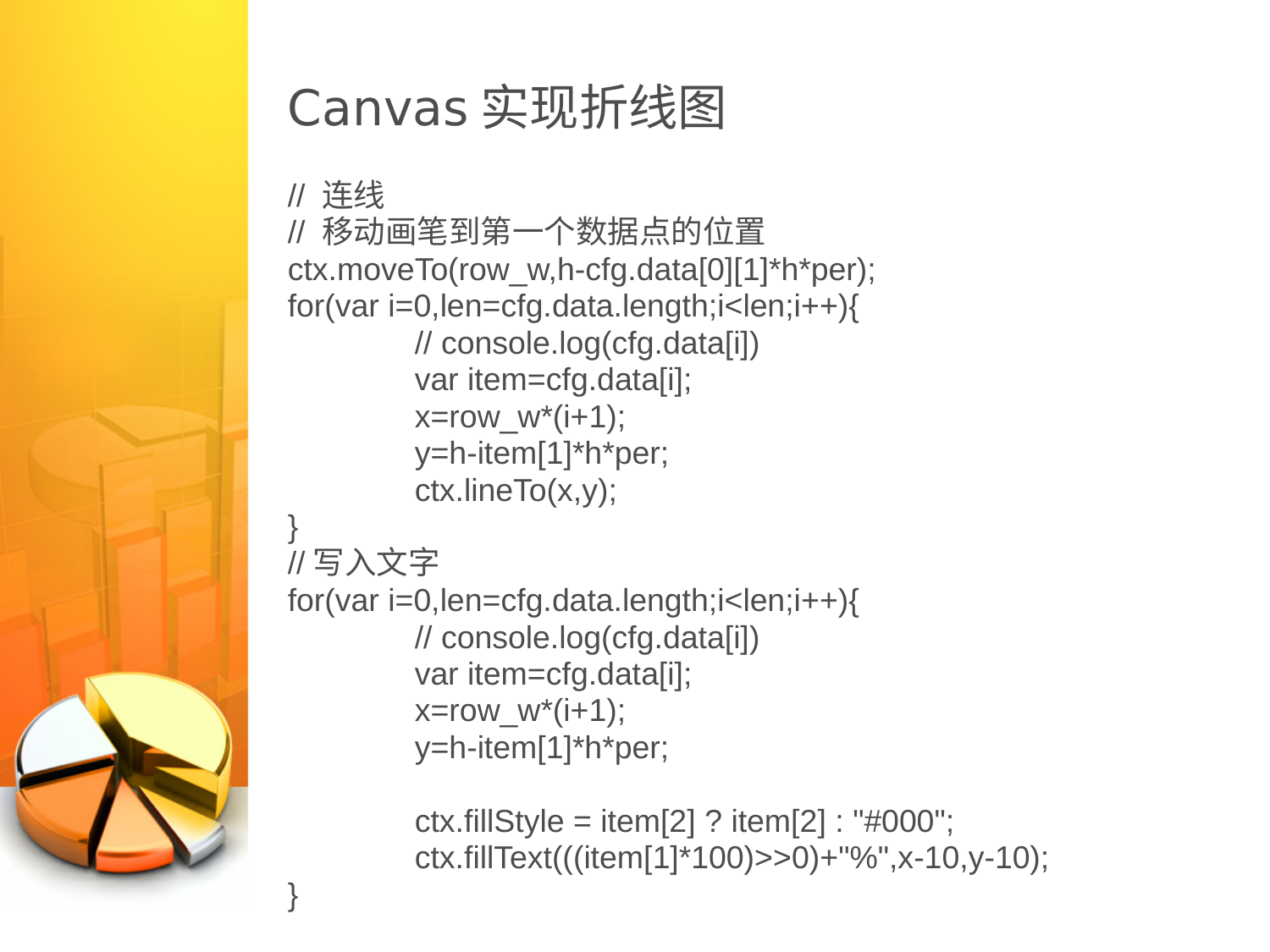

# Canvas实现折线图
// 连线
// 移动画笔到第一个数据点的位置
ctx.moveTo(row_w,h-cfg.data[0][1]*h*per);
for(var i=0,len=cfg.data.length;i<len;i++){
	// console.log(cfg.data[i])
	var item=cfg.data[i];
	x=row_w*(i+1);
	y=h-item[1]*h*per;
	ctx.lineTo(x,y);
}
//写入文字
for(var i=0,len=cfg.data.length;i<len;i++){
	// console.log(cfg.data[i])
	var item=cfg.data[i];
	x=row_w*(i+1);
	y=h-item[1]*h*per;

	ctx.fillStyle = item[2] ? item[2] : "#000";
	ctx.fillText(((item[1]*100)>>0)+"%",x-10,y-10);
}
PPT模板下载：www.1ppt.com/moban/     行业PPT模板：www.1ppt.com/hangye/
节日PPT模板：www.1ppt.com/jieri/           PPT素材下载：www.1ppt.com/sucai/
PPT背景图片：www.1ppt.com/beijing/      PPT图表下载：www.1ppt.com/tubiao/
优秀PPT下载：www.1ppt.com/xiazai/        PPT教程： www.1ppt.com/powerpoint/
Word教程： www.1ppt.com/word/              Excel教程：www.1ppt.com/excel/
资料下载：www.1ppt.com/ziliao/                PPT课件下载：www.1ppt.com/kejian/
范文下载：www.1ppt.com/fanwen/             试卷下载：www.1ppt.com/shiti/
教案下载：www.1ppt.com/jiaoan/        PPT论坛：www.1ppt.cn